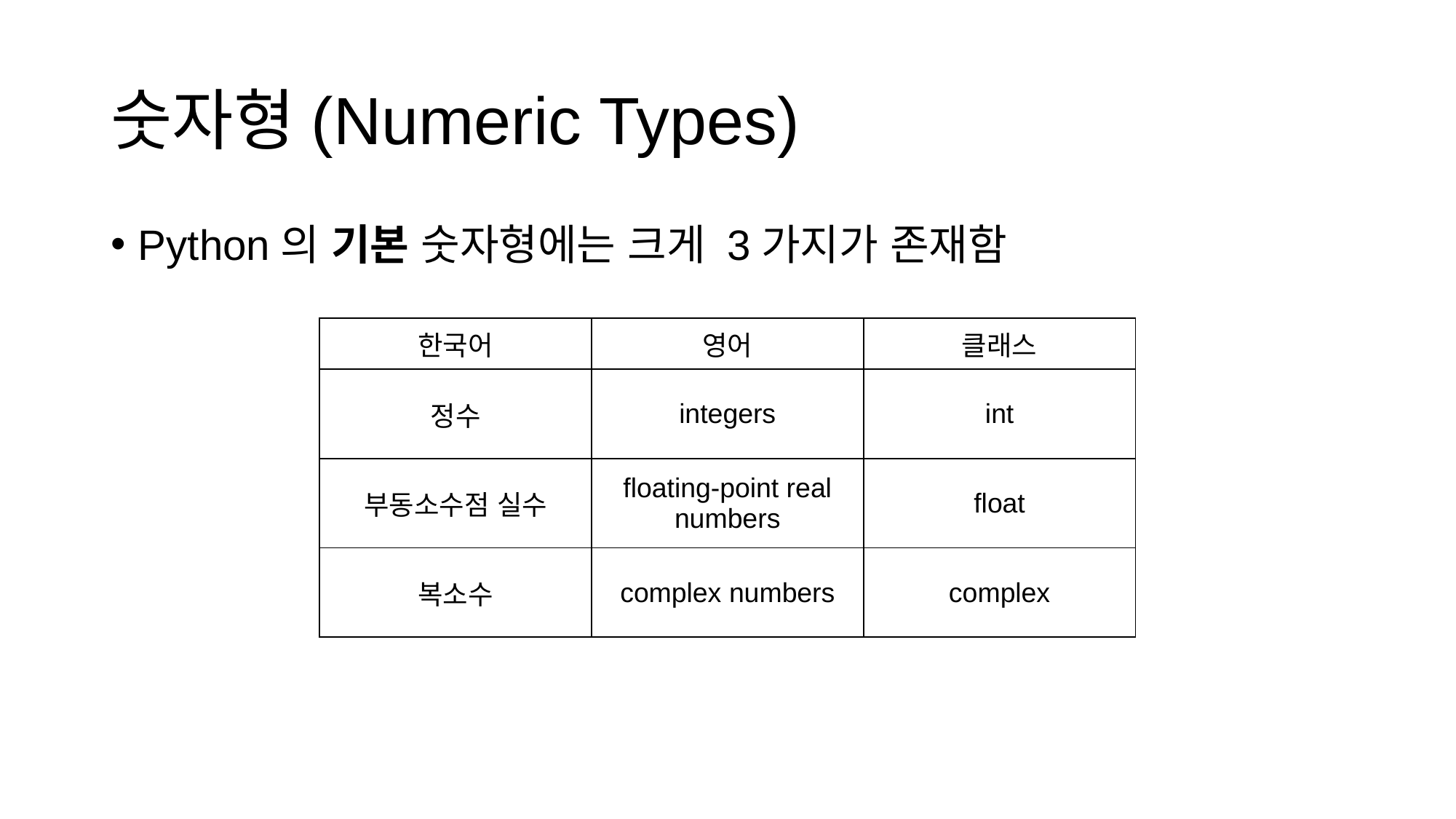

# 숫자형(Numeric Types)
Python의 기본 숫자형에는 크게 3가지가 존재함
| 한국어 | 영어 | 클래스 |
| --- | --- | --- |
| 정수 | integers | int |
| 부동소수점 실수 | floating-point real numbers | float |
| 복소수 | complex numbers | complex |